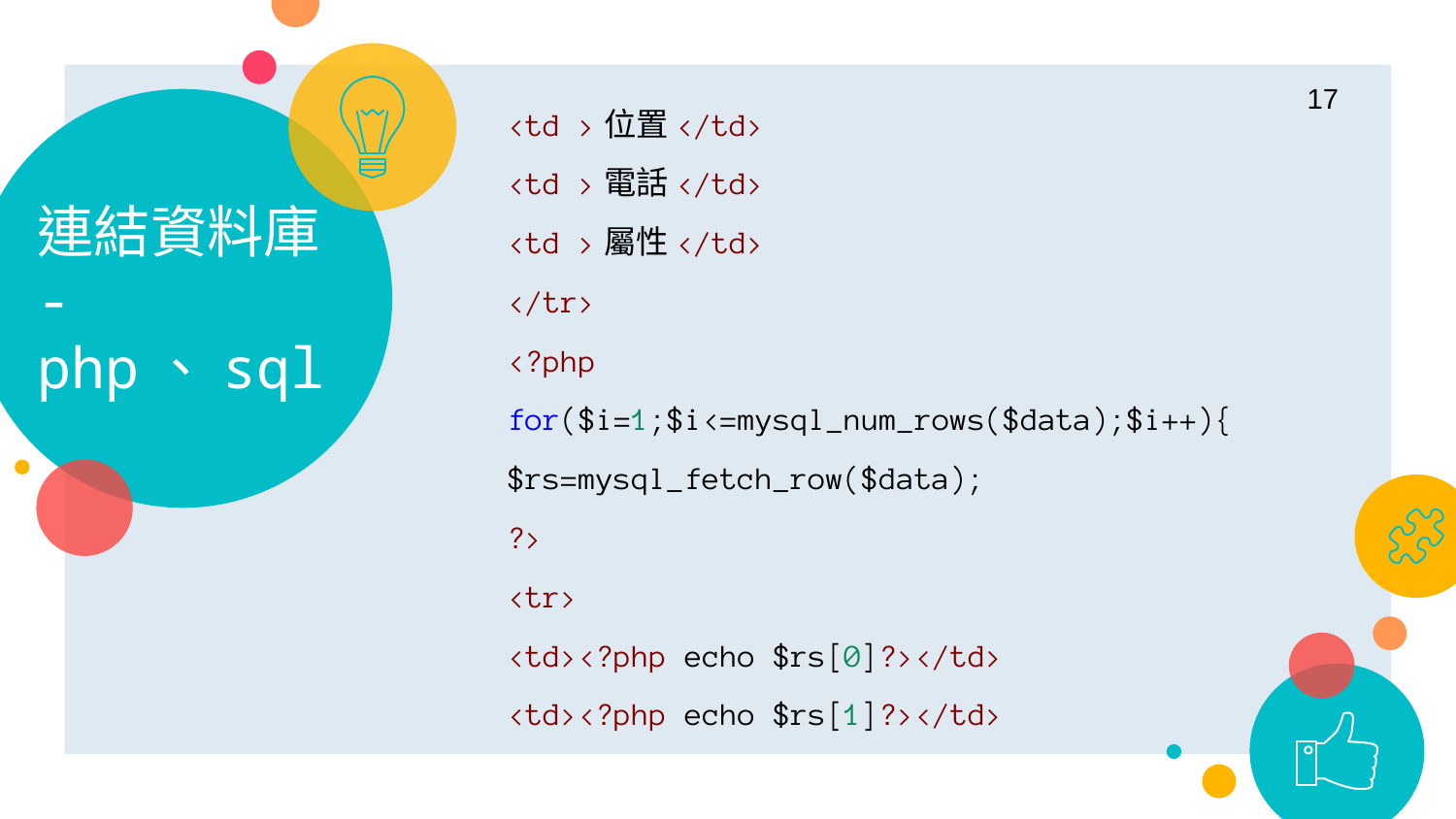

17
# 連結資料庫 -php、sql
<td >位置</td>
<td >電話</td>
<td >屬性</td>
</tr>
<?php
for($i=1;$i<=mysql_num_rows($data);$i++){
$rs=mysql_fetch_row($data);
?>
<tr>
<td><?php echo $rs[0]?></td>
<td><?php echo $rs[1]?></td>